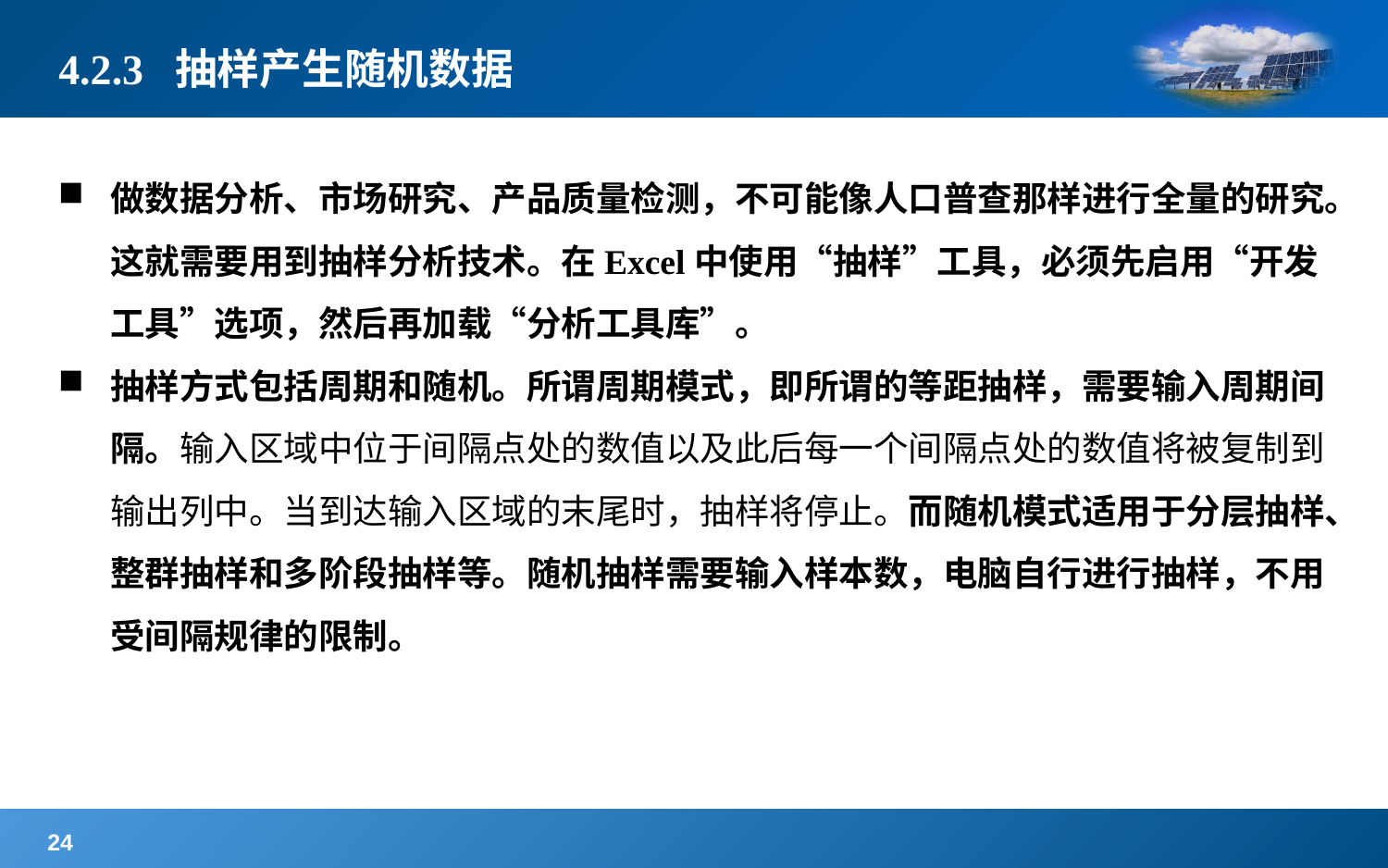

# 4.2.3  抽样产生随机数据
做数据分析、市场研究、产品质量检测，不可能像人口普查那样进行全量的研究。这就需要用到抽样分析技术。在Excel中使用“抽样”工具，必须先启用“开发工具”选项，然后再加载“分析工具库”。
抽样方式包括周期和随机。所谓周期模式，即所谓的等距抽样，需要输入周期间隔。输入区域中位于间隔点处的数值以及此后每一个间隔点处的数值将被复制到输出列中。当到达输入区域的末尾时，抽样将停止。而随机模式适用于分层抽样、整群抽样和多阶段抽样等。随机抽样需要输入样本数，电脑自行进行抽样，不用受间隔规律的限制。